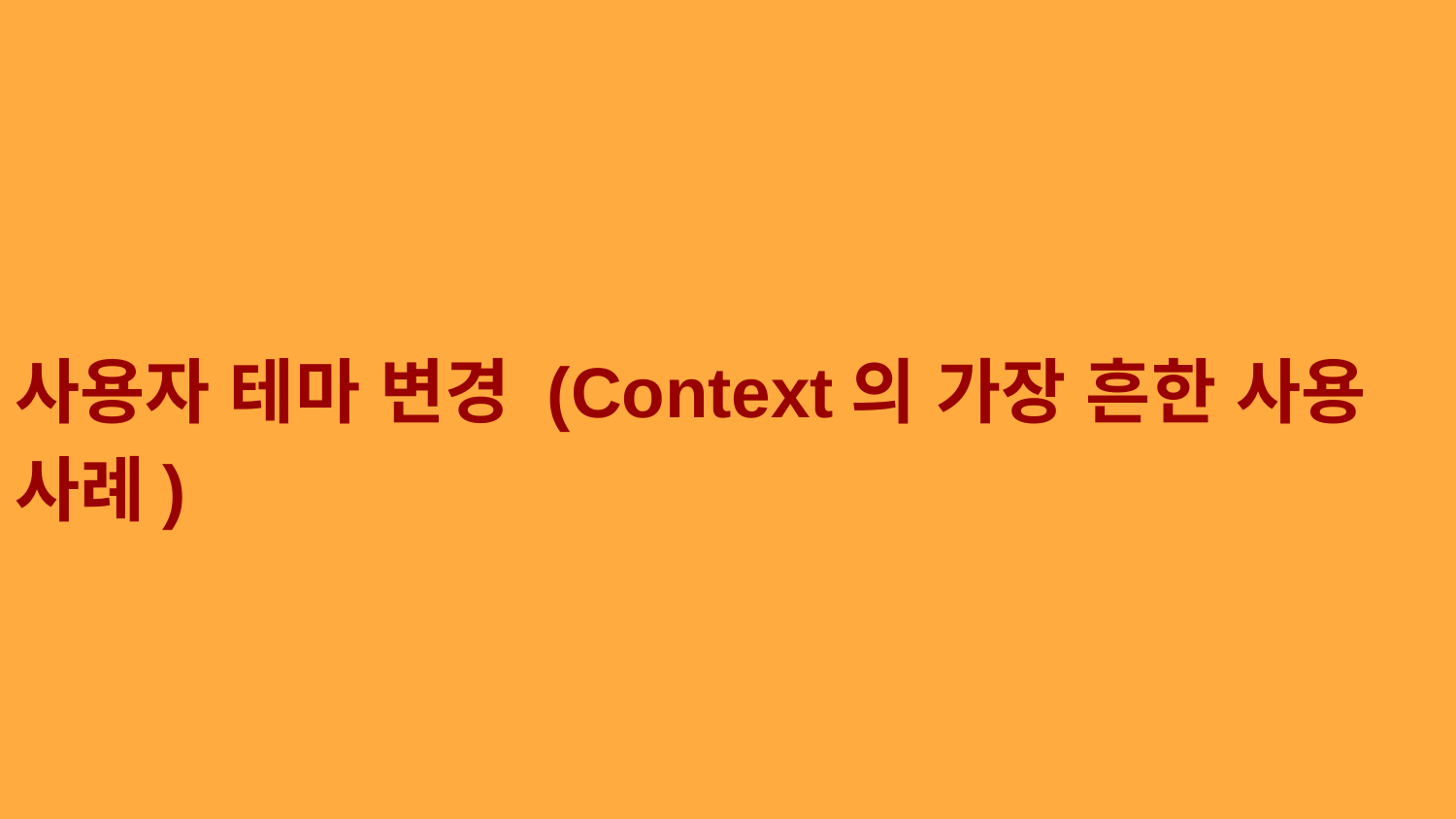

사용자 테마 변경 (Context의 가장 흔한 사용 사례)